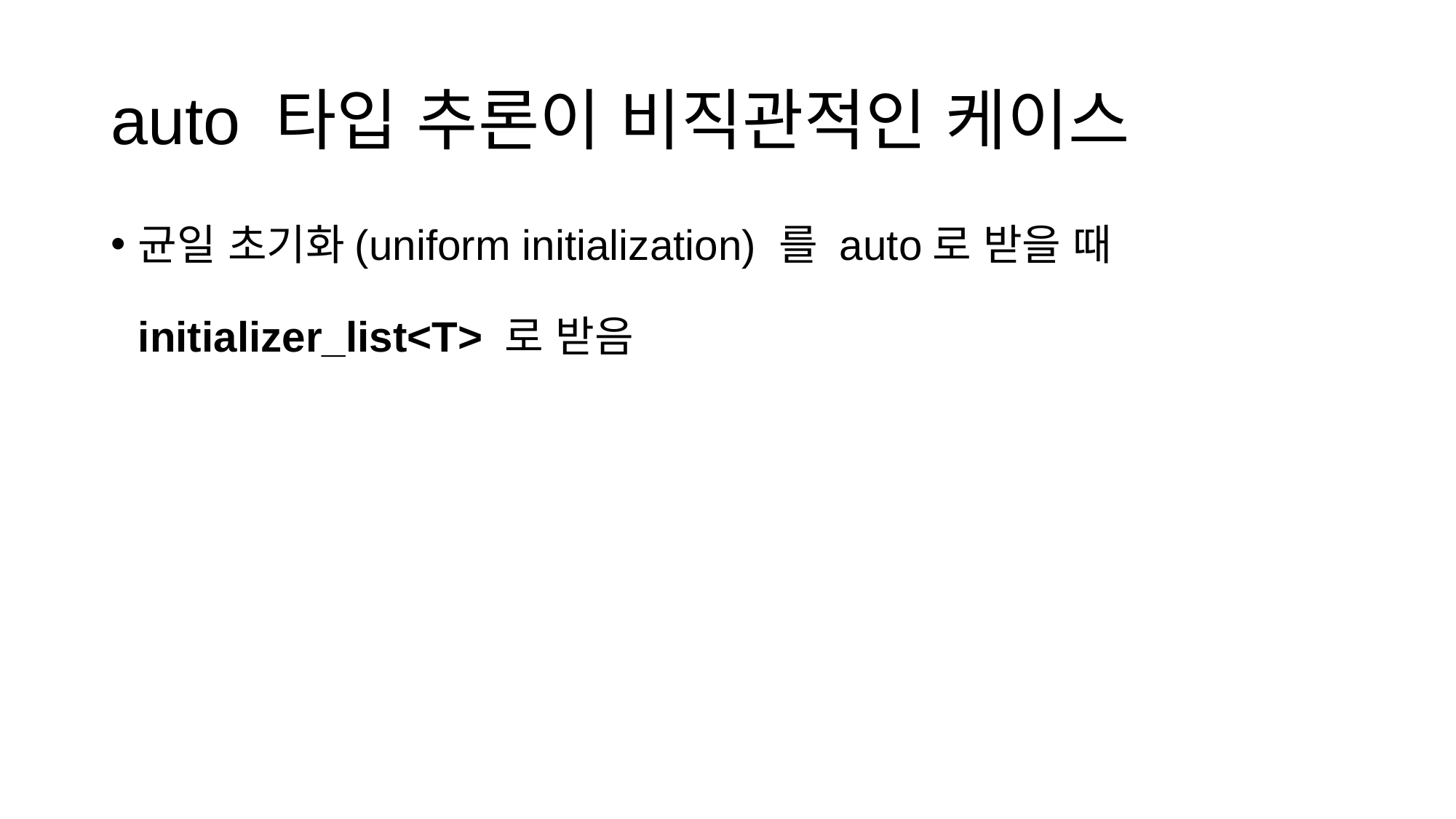

# auto 타입 추론이 비직관적인 케이스
균일 초기화(uniform initialization) 를 auto로 받을 때
initializer_list<T> 로 받음